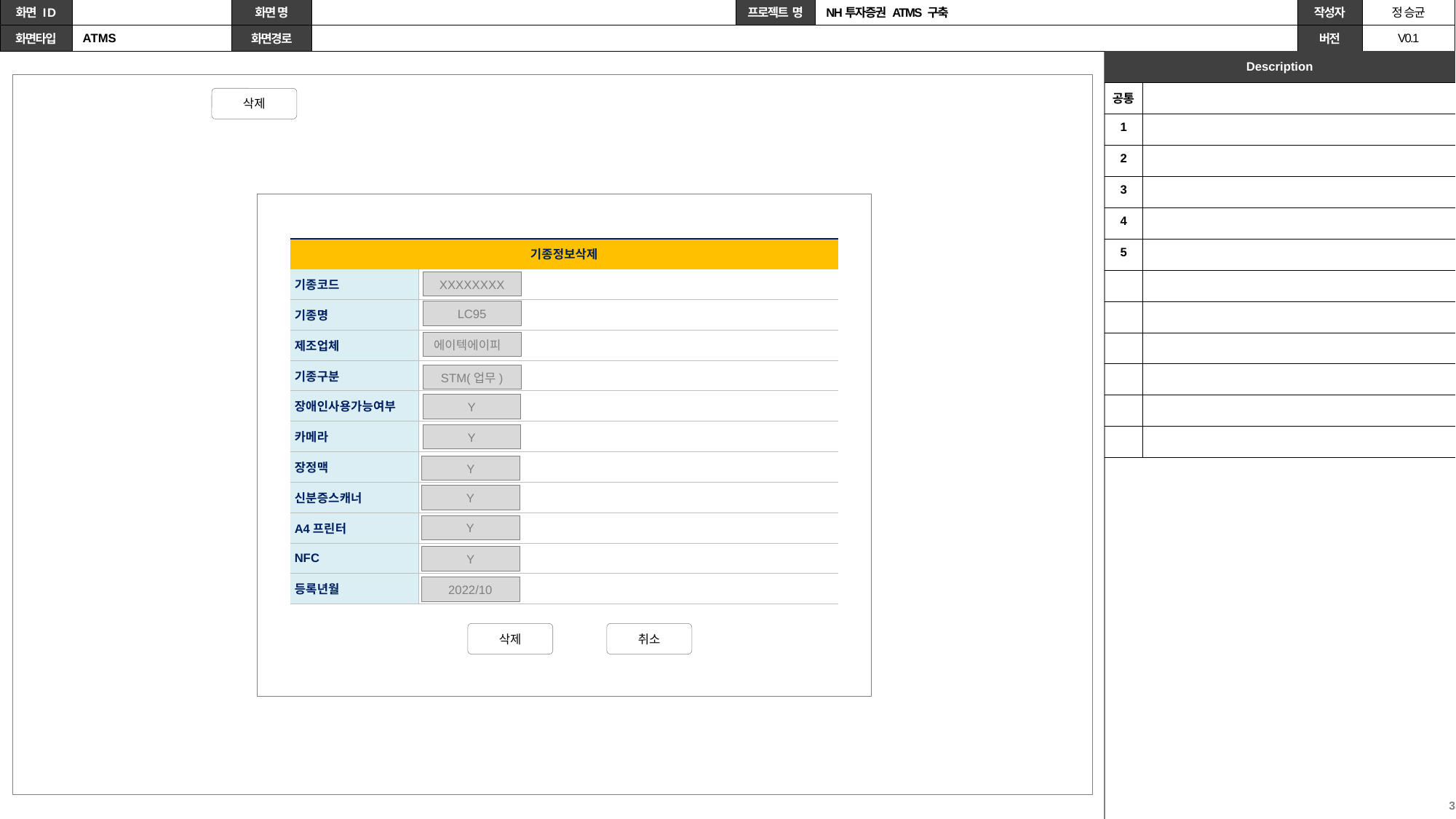

| Description |  |
| --- | --- |
| 공통 |  |
| 1 |  |
| 2 |  |
| 3 |  |
| 4 |  |
| 5 |  |
|  |  |
|  |  |
|  |  |
|  |  |
|  |  |
|  |  |
삭제

| 기종정보삭제 |  |
| --- | --- |
| 기종코드 |  |
| 기종명 |  |
| 제조업체 |  |
| 기종구분 |  |
| 장애인사용가능여부 |  |
| 카메라 |  |
| 장정맥 |  |
| 신분증스캐너 |  |
| A4프린터 |  |
| NFC |  |
| 등록년월 |  |
XXXXXXXX
LC95
에이텍에이피
STM(업무)
Y
Y
Y
Y
Y
Y
2022/10
삭제
취소